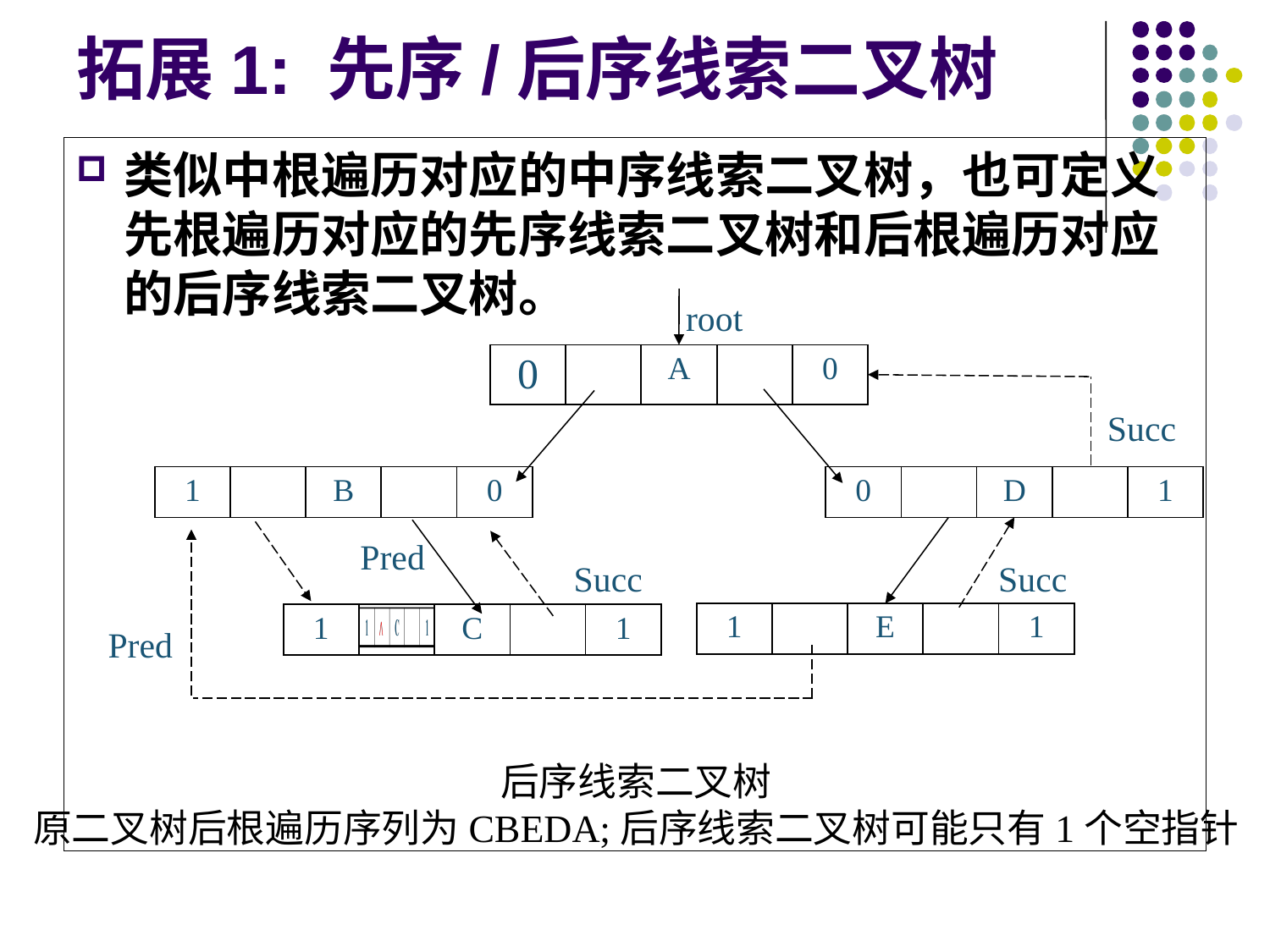

# 拓展1: 先序/后序线索二叉树
类似中根遍历对应的中序线索二叉树，也可定义先根遍历对应的先序线索二叉树和后根遍历对应的后序线索二叉树。

root
| 0 |  | A |  | 0 |
| --- | --- | --- | --- | --- |
Succ
| 1 |  | B |  | 0 |
| --- | --- | --- | --- | --- |
| 0 |  | D |  | 1 |
| --- | --- | --- | --- | --- |
Pred
Succ
Succ
| 1 |  | E |  | 1 |
| --- | --- | --- | --- | --- |
| 1 |  | C |  | 1 |
| --- | --- | --- | --- | --- |
Pred
后序线索二叉树
原二叉树后根遍历序列为CBEDA;后序线索二叉树可能只有1个空指针